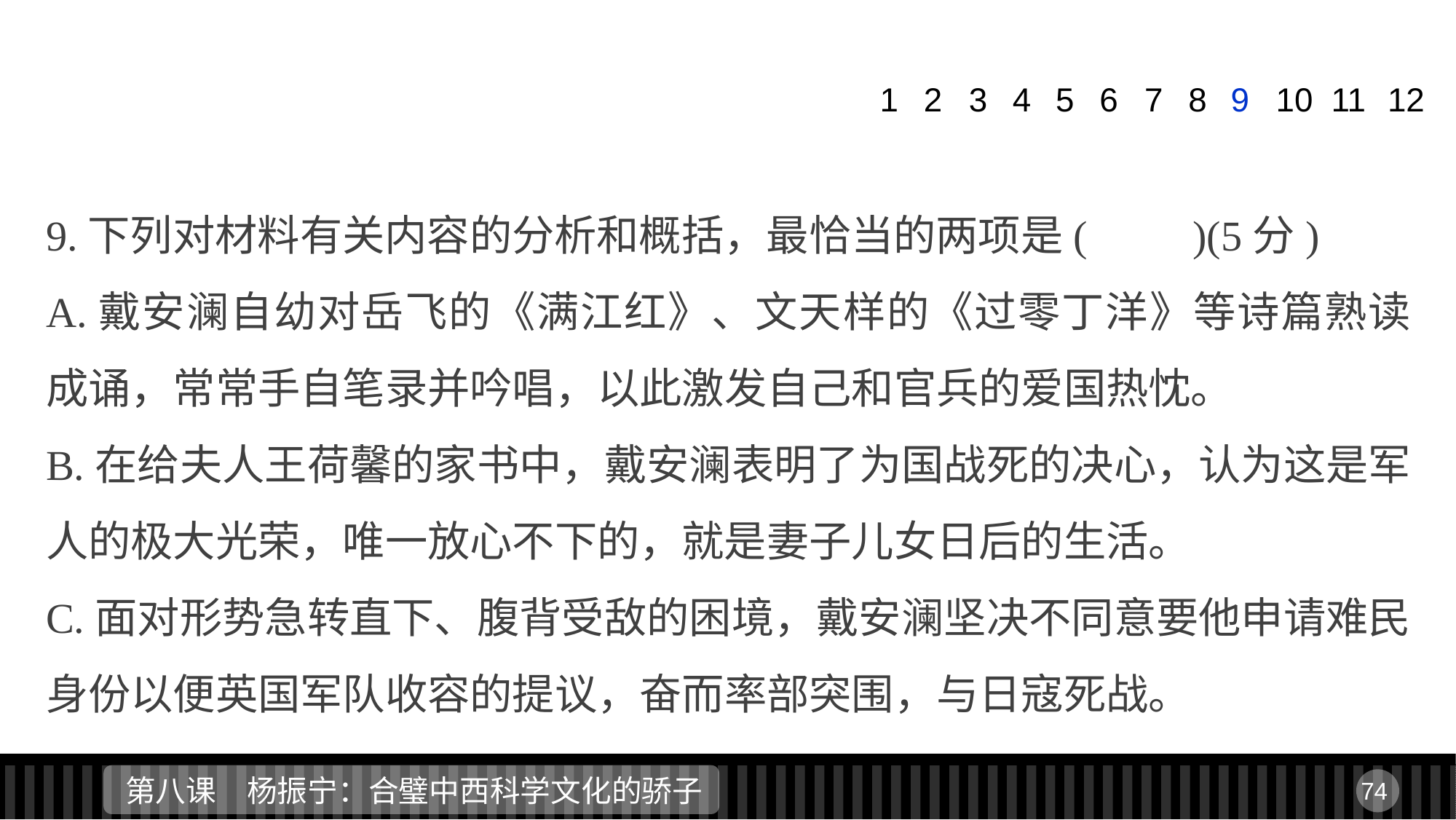

1
2
3
4
5
6
7
8
9
11
12
10
9.下列对材料有关内容的分析和概括，最恰当的两项是(　　)(5分)
A.戴安澜自幼对岳飞的《满江红》、文天样的《过零丁洋》等诗篇熟读成诵，常常手自笔录并吟唱，以此激发自己和官兵的爱国热忱。
B.在给夫人王荷馨的家书中，戴安澜表明了为国战死的决心，认为这是军人的极大光荣，唯一放心不下的，就是妻子儿女日后的生活。
C.面对形势急转直下、腹背受敌的困境，戴安澜坚决不同意要他申请难民身份以便英国军队收容的提议，奋而率部突围，与日寇死战。